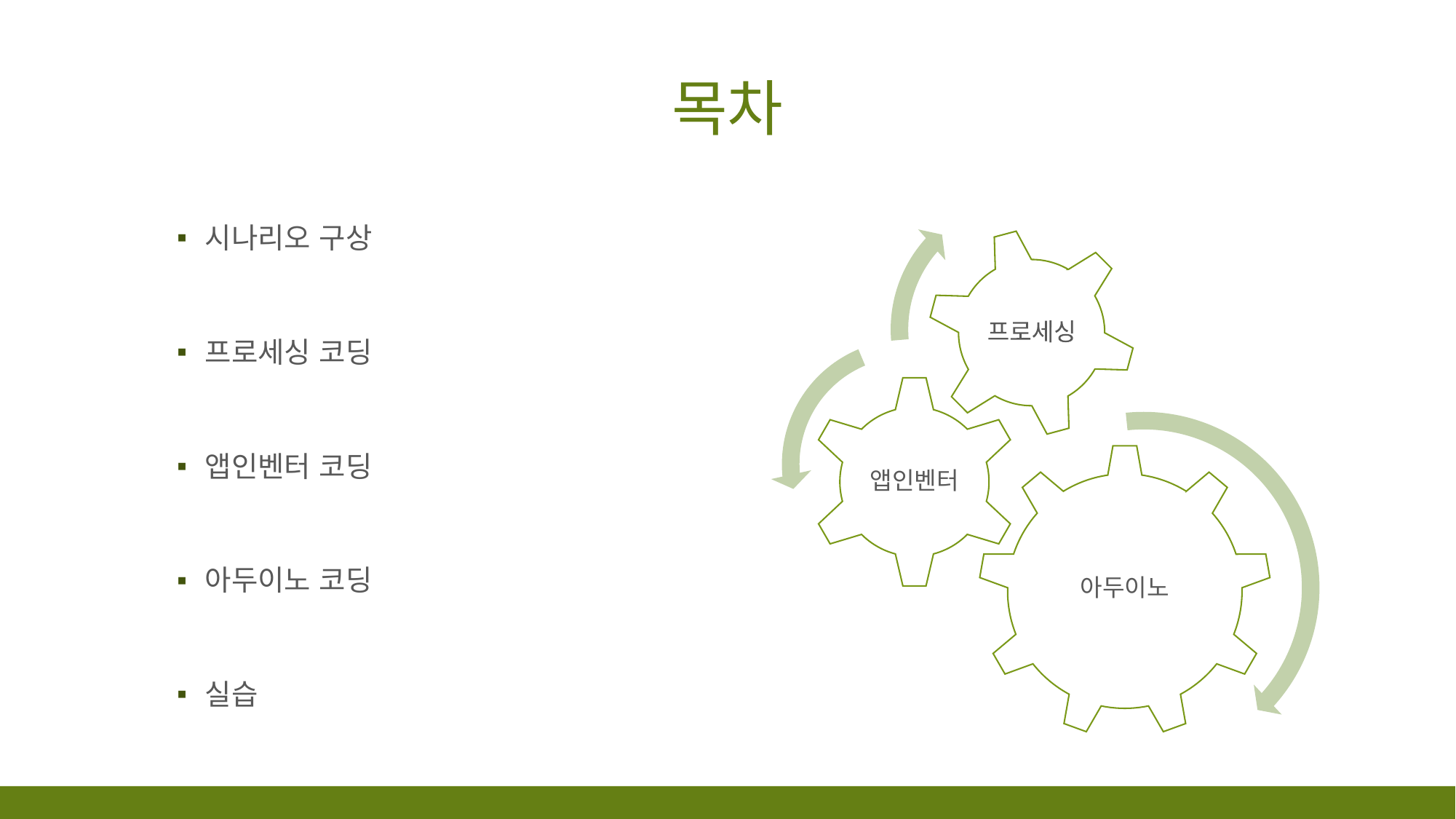

# 목차
아두이노
앱인벤터
프로세싱
시나리오 구상

프로세싱 코딩

앱인벤터 코딩

아두이노 코딩

실습